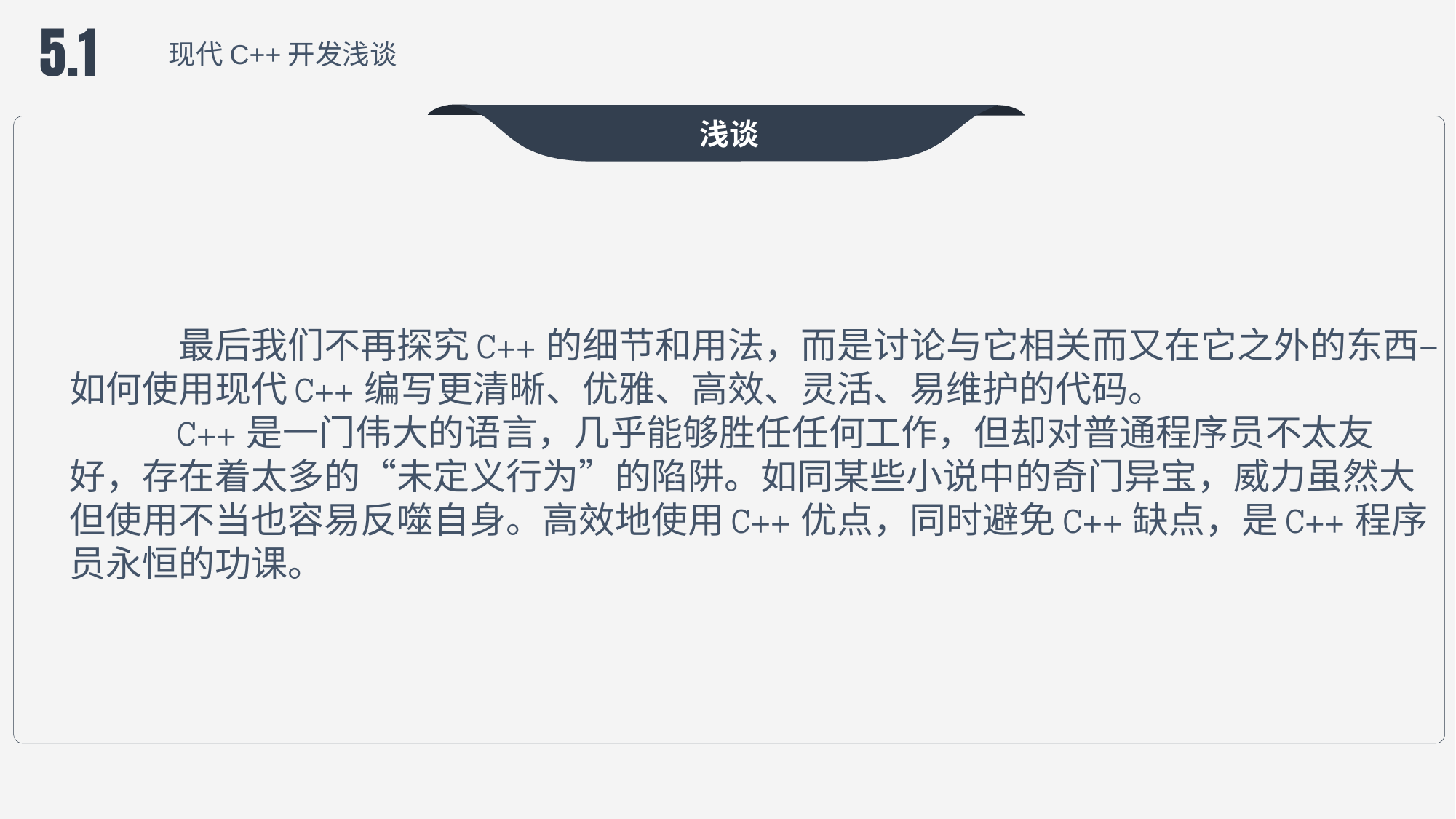

5.1
现代C++开发浅谈

浅谈

	最后我们不再探究C++的细节和用法，而是讨论与它相关而又在它之外的东西– 如何使用现代C++编写更清晰、优雅、高效、灵活、易维护的代码。
	C++是一门伟大的语言，几乎能够胜任任何工作，但却对普通程序员不太友好，存在着太多的“未定义行为”的陷阱。如同某些小说中的奇门异宝，威力虽然大但使用不当也容易反噬自身。高效地使用C++优点，同时避免C++缺点，是C++程序员永恒的功课。